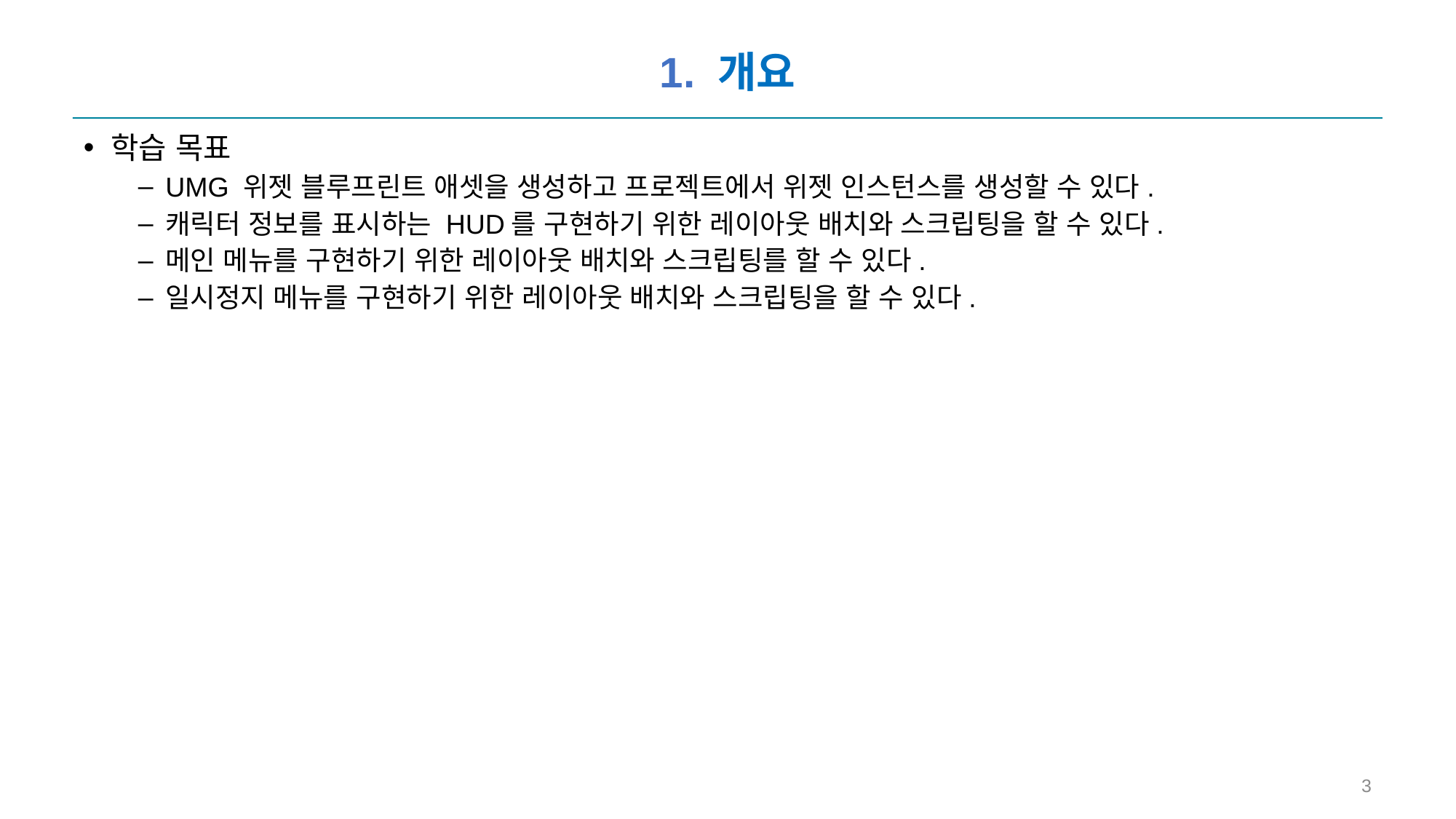

# 1. 개요
학습 목표
UMG 위젯 블루프린트 애셋을 생성하고 프로젝트에서 위젯 인스턴스를 생성할 수 있다.
캐릭터 정보를 표시하는 HUD를 구현하기 위한 레이아웃 배치와 스크립팅을 할 수 있다.
메인 메뉴를 구현하기 위한 레이아웃 배치와 스크립팅를 할 수 있다.
일시정지 메뉴를 구현하기 위한 레이아웃 배치와 스크립팅을 할 수 있다.

3